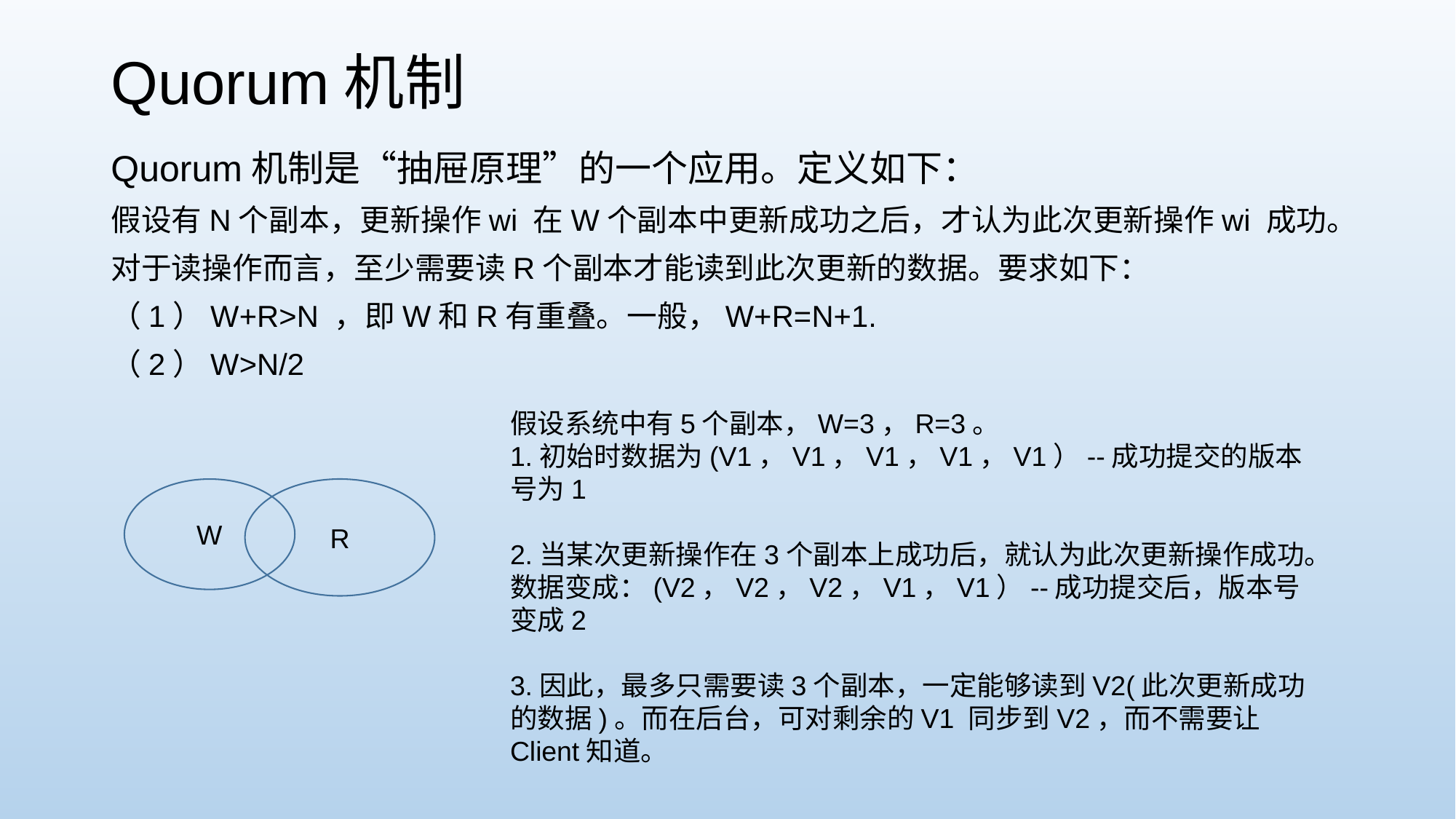

# Quorum机制
Quorum机制是“抽屉原理”的一个应用。定义如下：
假设有N个副本，更新操作wi 在W个副本中更新成功之后，才认为此次更新操作wi 成功。
对于读操作而言，至少需要读R个副本才能读到此次更新的数据。要求如下：
（1）W+R>N ，即W和R有重叠。一般，W+R=N+1.
（2）W>N/2
假设系统中有5个副本，W=3，R=3。
1.初始时数据为(V1，V1，V1，V1，V1）--成功提交的版本号为1

2.当某次更新操作在3个副本上成功后，就认为此次更新操作成功。数据变成：(V2，V2，V2，V1，V1）--成功提交后，版本号变成2

3.因此，最多只需要读3个副本，一定能够读到V2(此次更新成功的数据)。而在后台，可对剩余的V1 同步到V2，而不需要让Client知道。

W
R